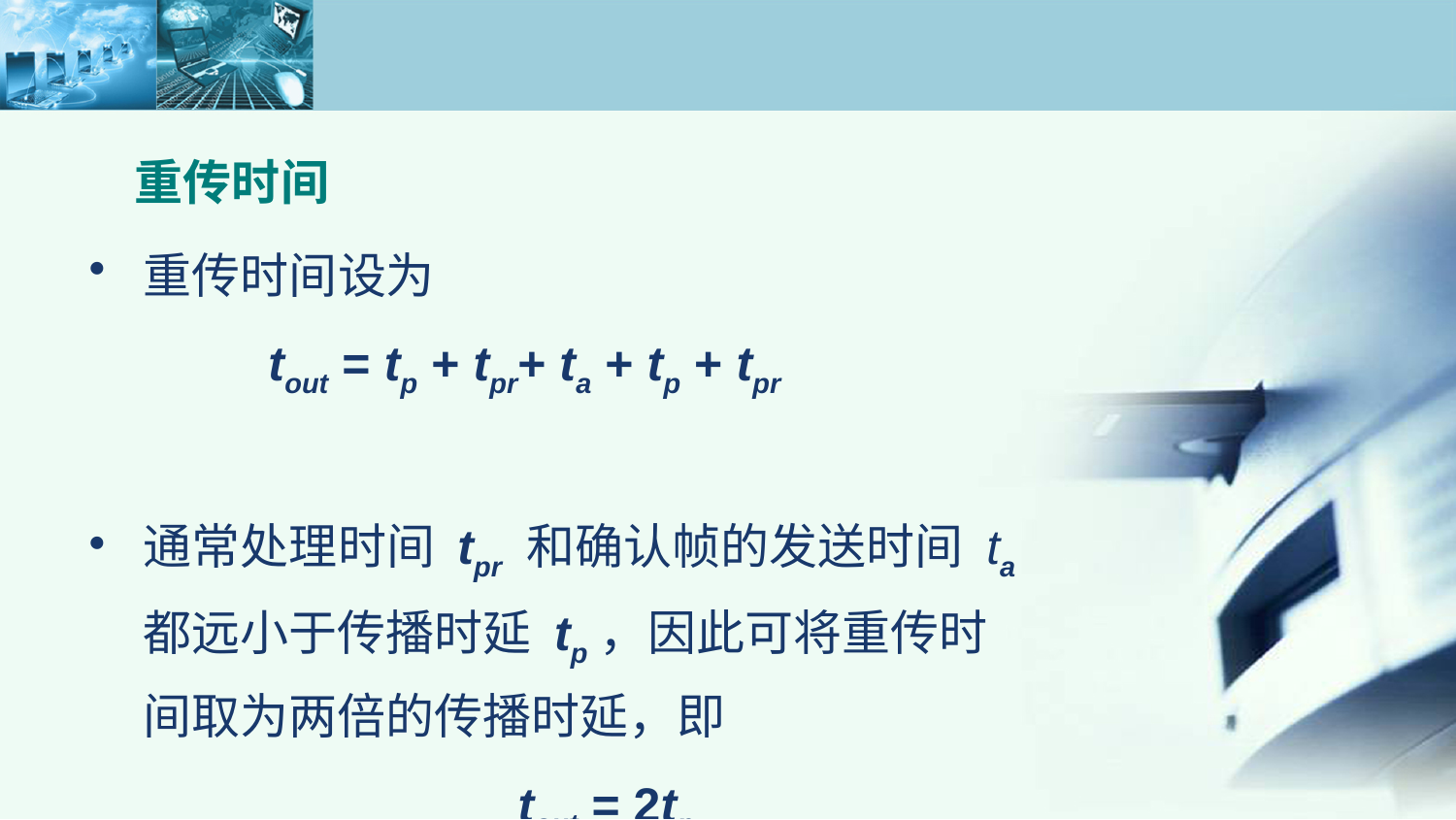

重传时间
重传时间设为
             tout = tp + tpr+ ta + tp + tpr
通常处理时间 tpr 和确认帧的发送时间 ta 都远小于传播时延 tp，因此可将重传时间取为两倍的传播时延，即
       tout = 2tp